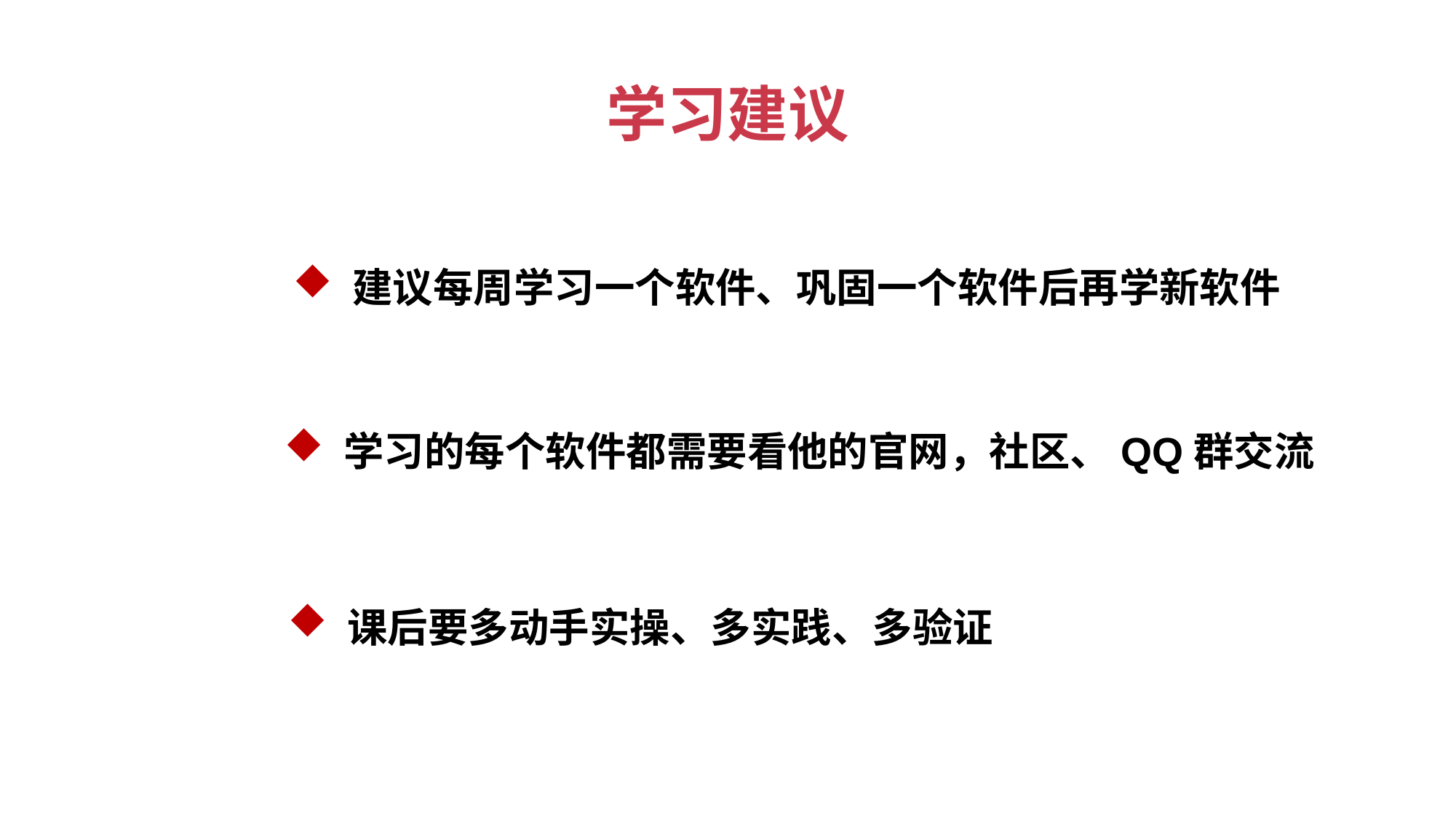

学习建议
 建议每周学习一个软件、巩固一个软件后再学新软件
 学习的每个软件都需要看他的官网，社区、QQ群交流
 课后要多动手实操、多实践、多验证